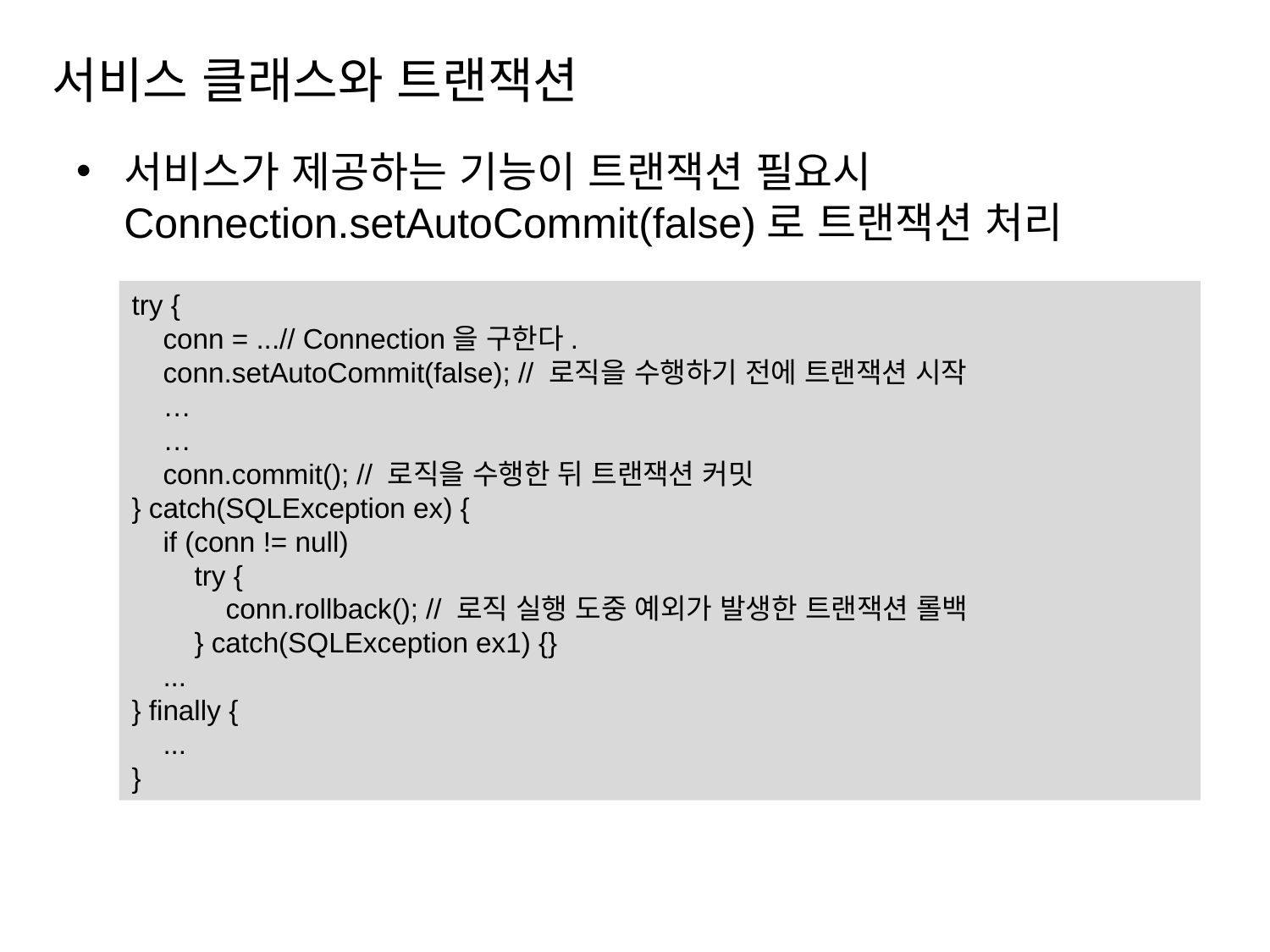

# 서비스 클래스와 트랜잭션
서비스가 제공하는 기능이 트랜잭션 필요시
Connection.setAutoCommit(false)로 트랜잭션 처리
try {
    conn = ...// Connection을 구한다.
    conn.setAutoCommit(false); // 로직을 수행하기 전에 트랜잭션 시작
    …
    …
    conn.commit(); // 로직을 수행한 뒤 트랜잭션 커밋
} catch(SQLException ex) {
    if (conn != null)
        try {
            conn.rollback(); // 로직 실행 도중 예외가 발생한 트랜잭션 롤백
        } catch(SQLException ex1) {}
    ...
} finally {
    ...
}